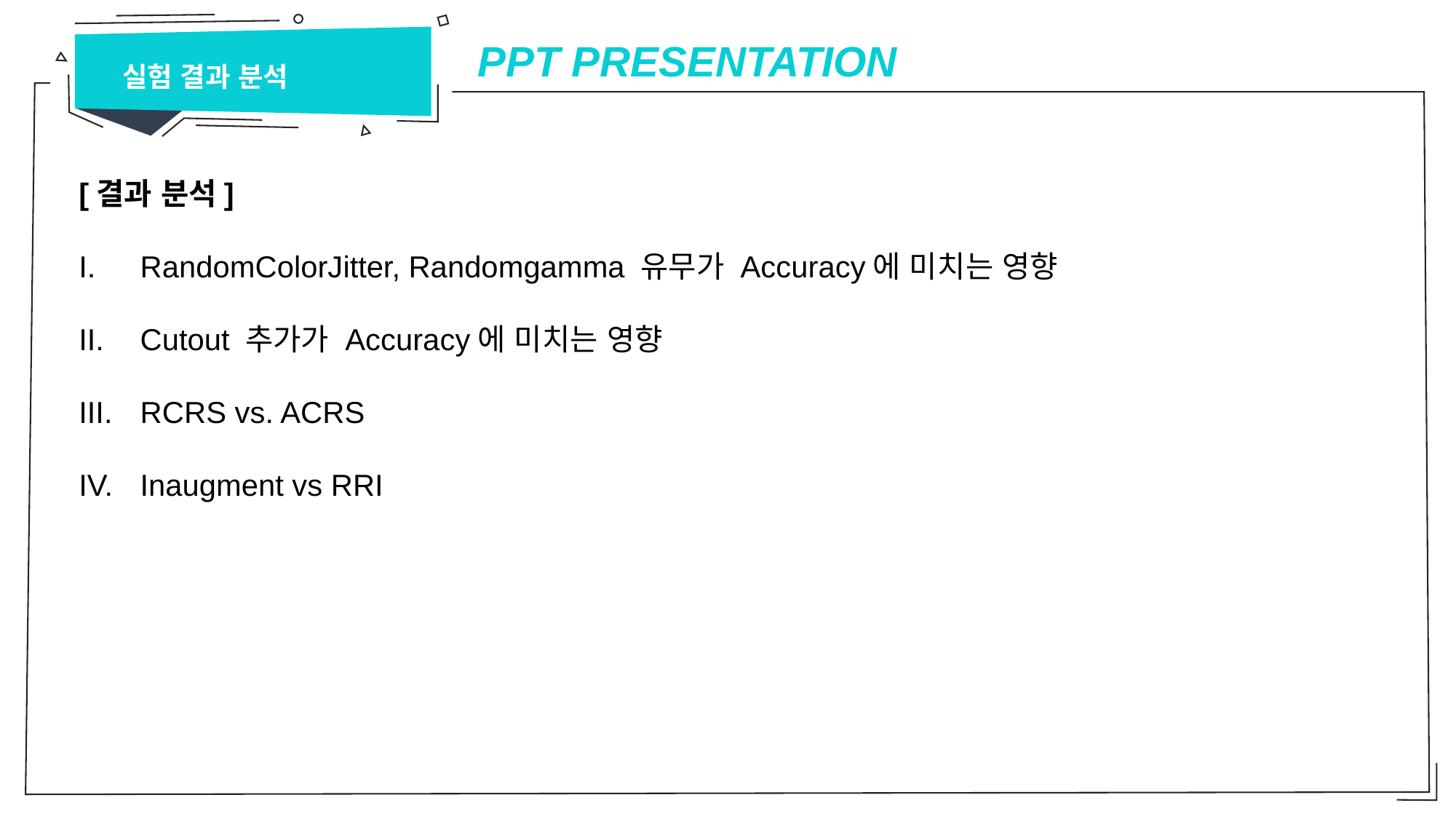

PPT PRESENTATION

실험 결과 분석

[결과 분석]

RandomColorJitter, Randomgamma 유무가 Accuracy에 미치는 영향

Cutout 추가가 Accuracy에 미치는 영향

RCRS vs. ACRS

Inaugment vs RRI